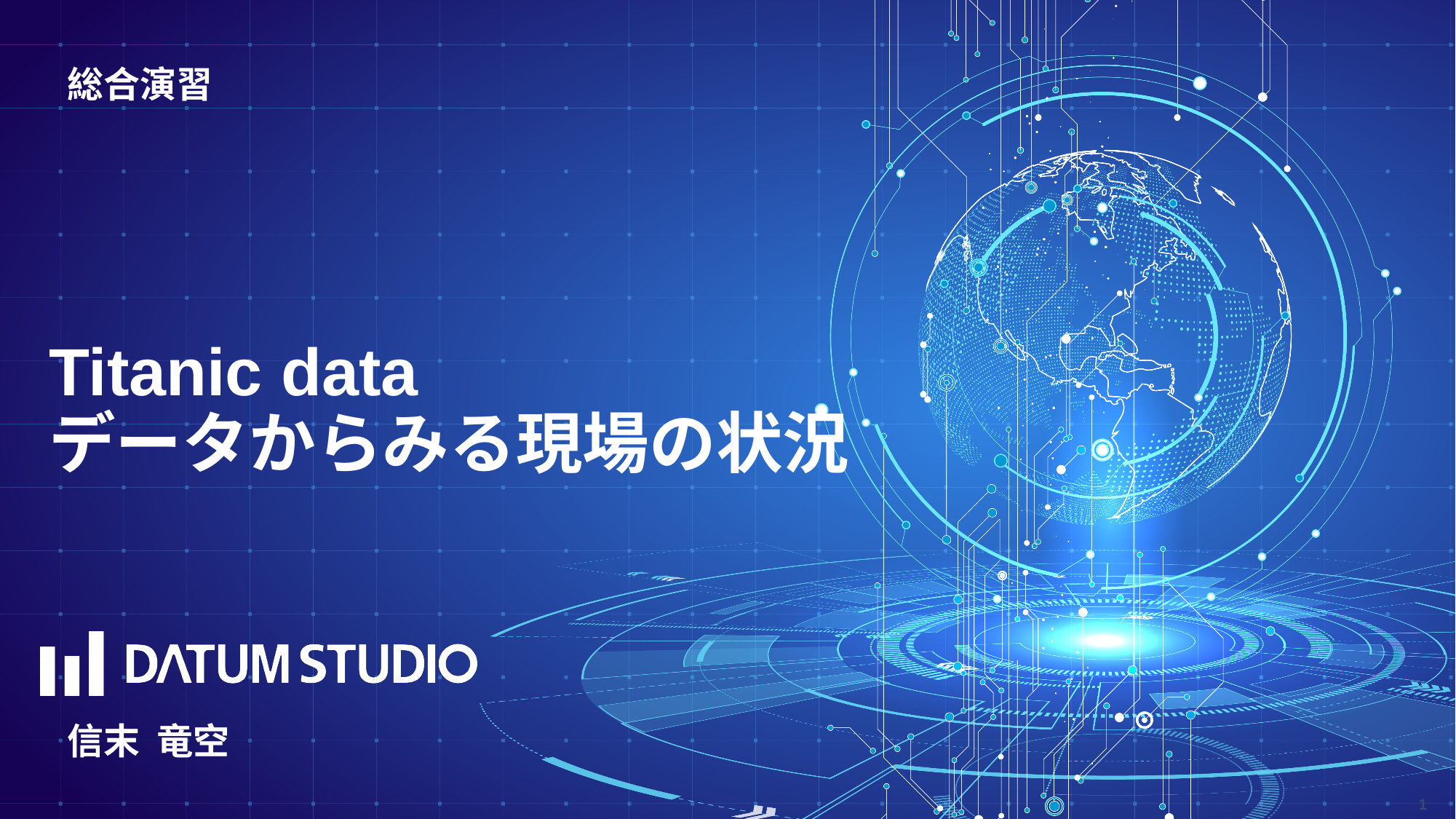

総合演習
# Titanic data データからみる現場の状況
信末  竜空